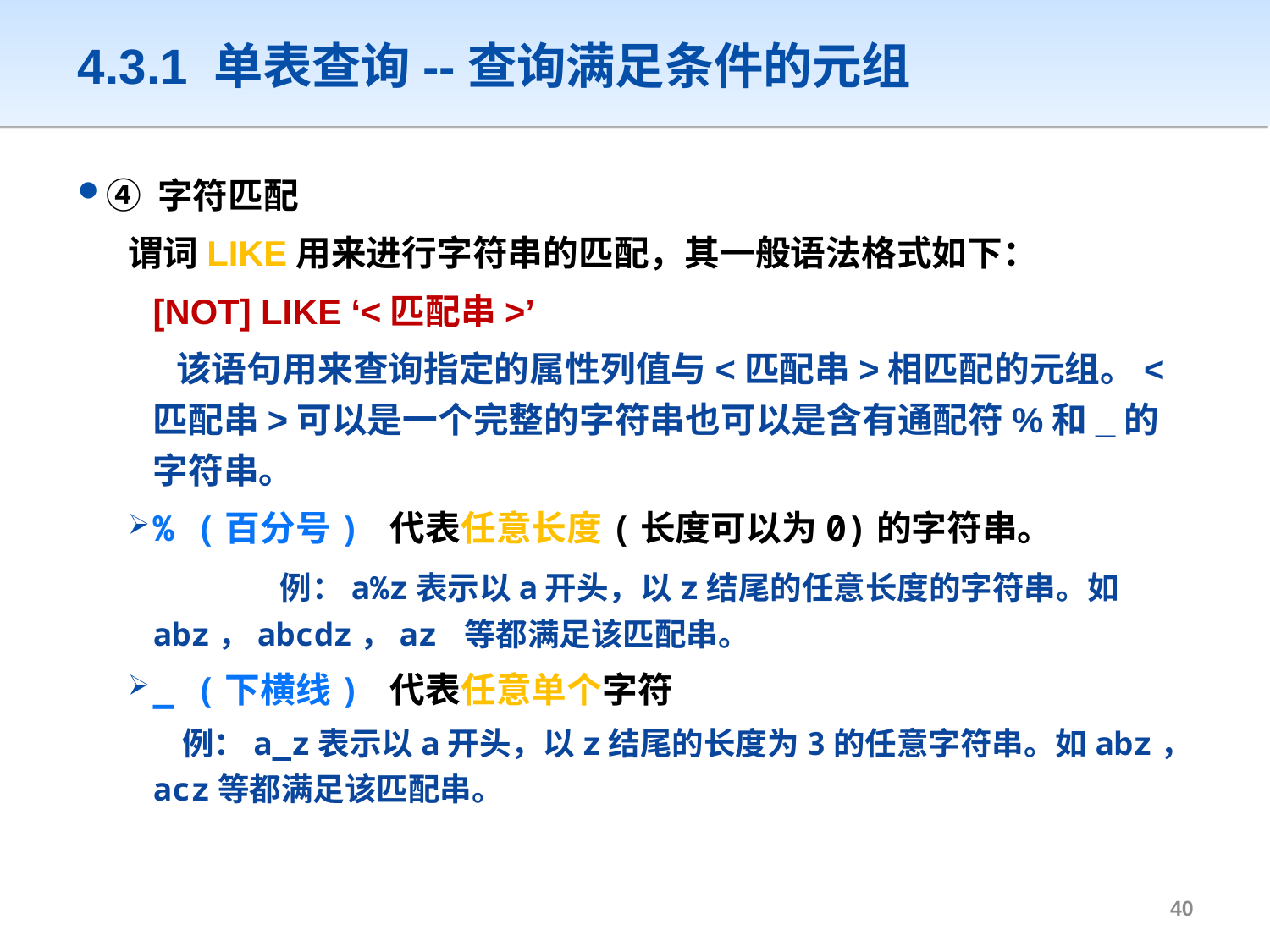

# 4.3.1 单表查询--查询满足条件的元组
④ 字符匹配
谓词LIKE用来进行字符串的匹配，其一般语法格式如下：
	[NOT] LIKE ‘<匹配串>’
     该语句用来查询指定的属性列值与<匹配串>相匹配的元组。<匹配串>可以是一个完整的字符串也可以是含有通配符%和_的字符串。
% (百分号) 代表任意长度(长度可以为0)的字符串。
		例：a%z表示以a开头，以z结尾的任意长度的字符串。如abz，abcdz，az 等都满足该匹配串。
_ (下横线) 代表任意单个字符
	   例：a_z表示以a开头，以z结尾的长度为3的任意字符串。如abz，acz等都满足该匹配串。

40